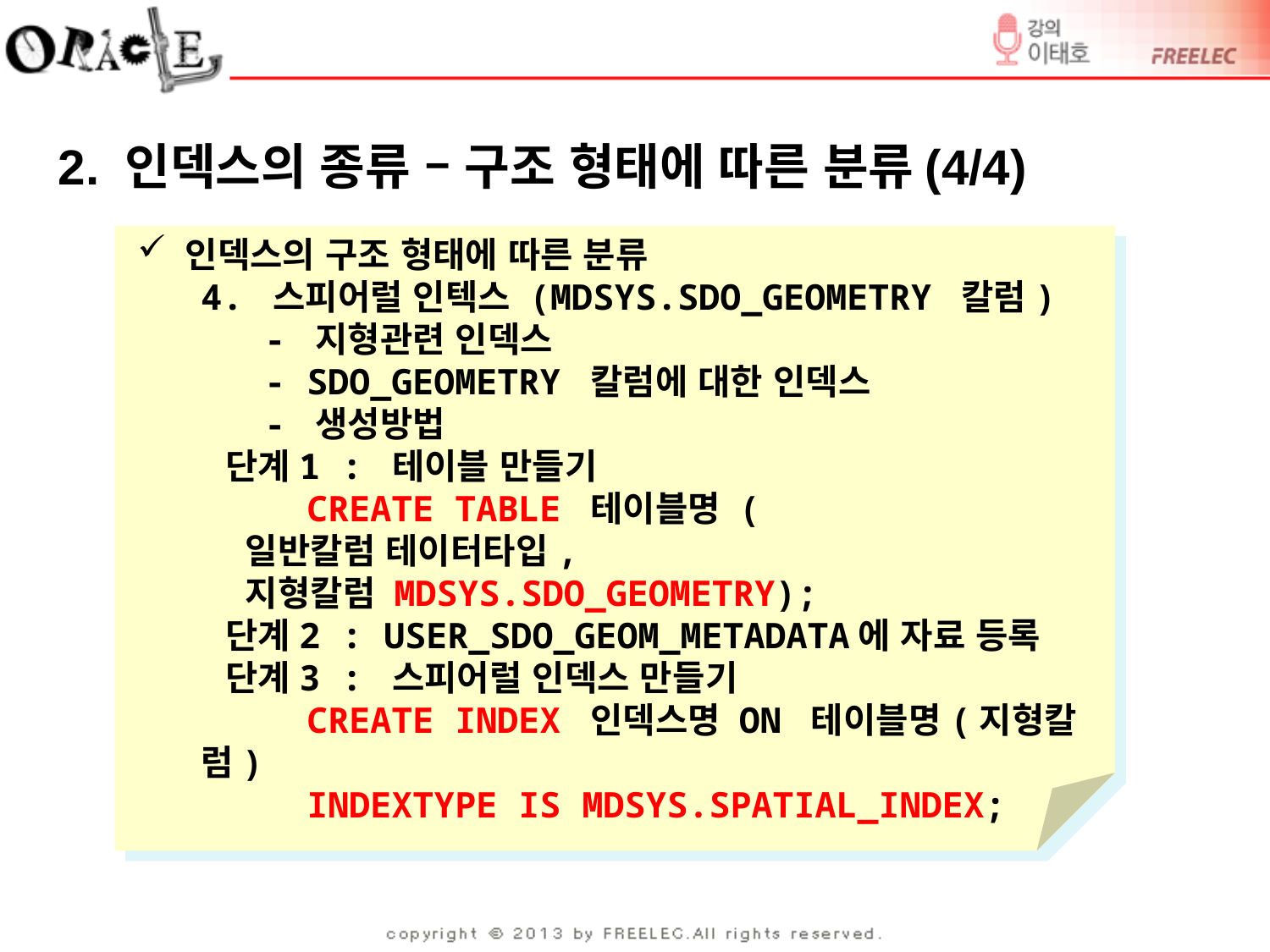

2. 인덱스의 종류 – 구조 형태에 따른 분류(4/4)
인덱스의 구조 형태에 따른 분류
   4. 스피어럴 인텍스 (MDSYS.SDO_GEOMETRY 칼럼)
      - 지형관련 인덱스
      - SDO_GEOMETRY 칼럼에 대한 인덱스
      - 생성방법
        단계1 : 테이블 만들기
        CREATE TABLE 테이블명 (
          일반칼럼 테이터타입,
          지형칼럼 MDSYS.SDO_GEOMETRY);
        단계2 : USER_SDO_GEOM_METADATA에 자료 등록
        단계3 : 스피어럴 인덱스 만들기
        CREATE INDEX 인덱스명 ON 테이블명(지형칼럼)
        INDEXTYPE IS MDSYS.SPATIAL_INDEX;